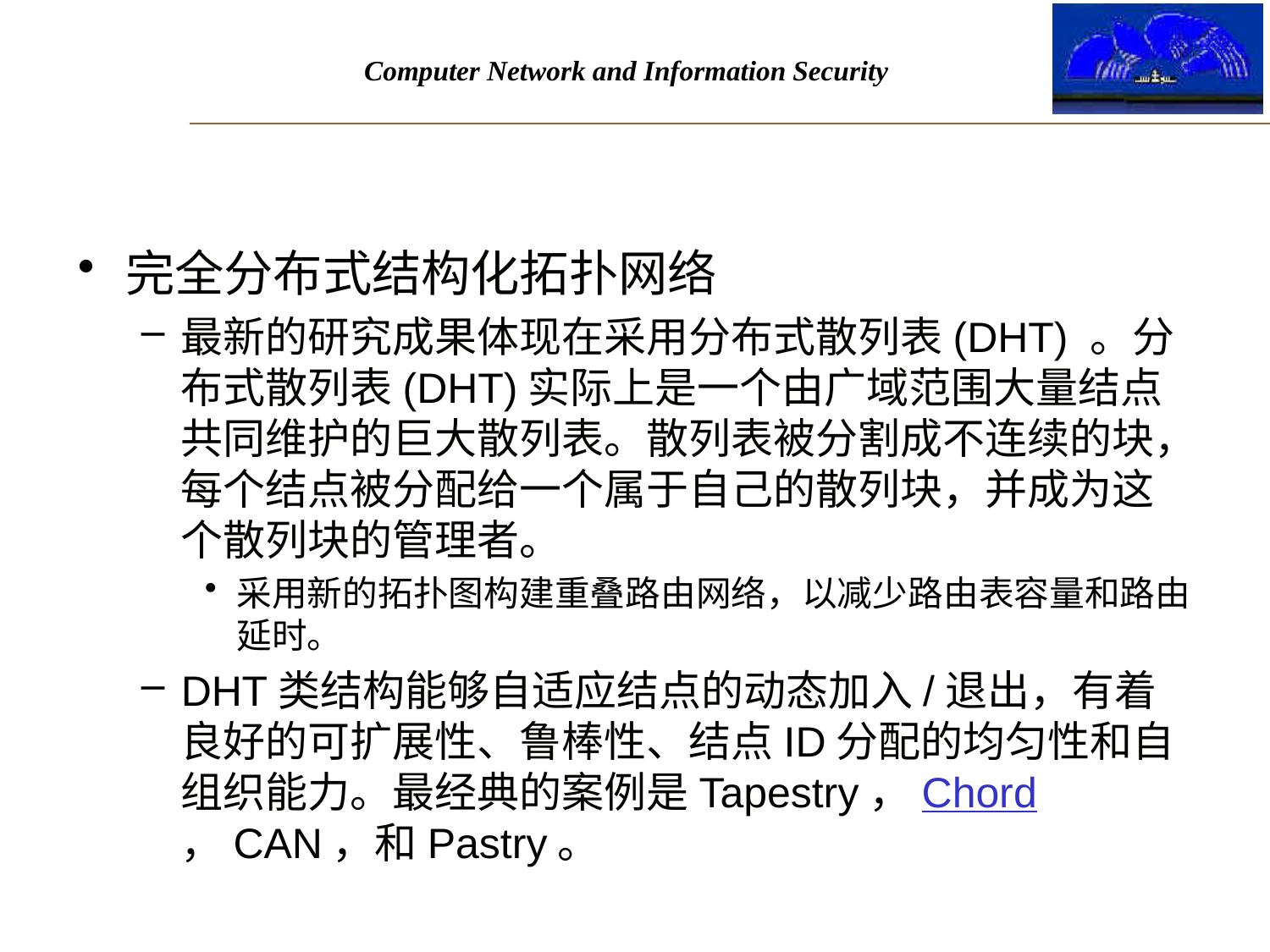

完全分布式结构化拓扑网络
最新的研究成果体现在采用分布式散列表(DHT) 。分布式散列表(DHT)实际上是一个由广域范围大量结点共同维护的巨大散列表。散列表被分割成不连续的块，每个结点被分配给一个属于自己的散列块，并成为这个散列块的管理者。
采用新的拓扑图构建重叠路由网络，以减少路由表容量和路由延时。
DHT类结构能够自适应结点的动态加入/退出，有着良好的可扩展性、鲁棒性、结点ID分配的均匀性和自组织能力。最经典的案例是Tapestry，Chord，CAN，和Pastry。